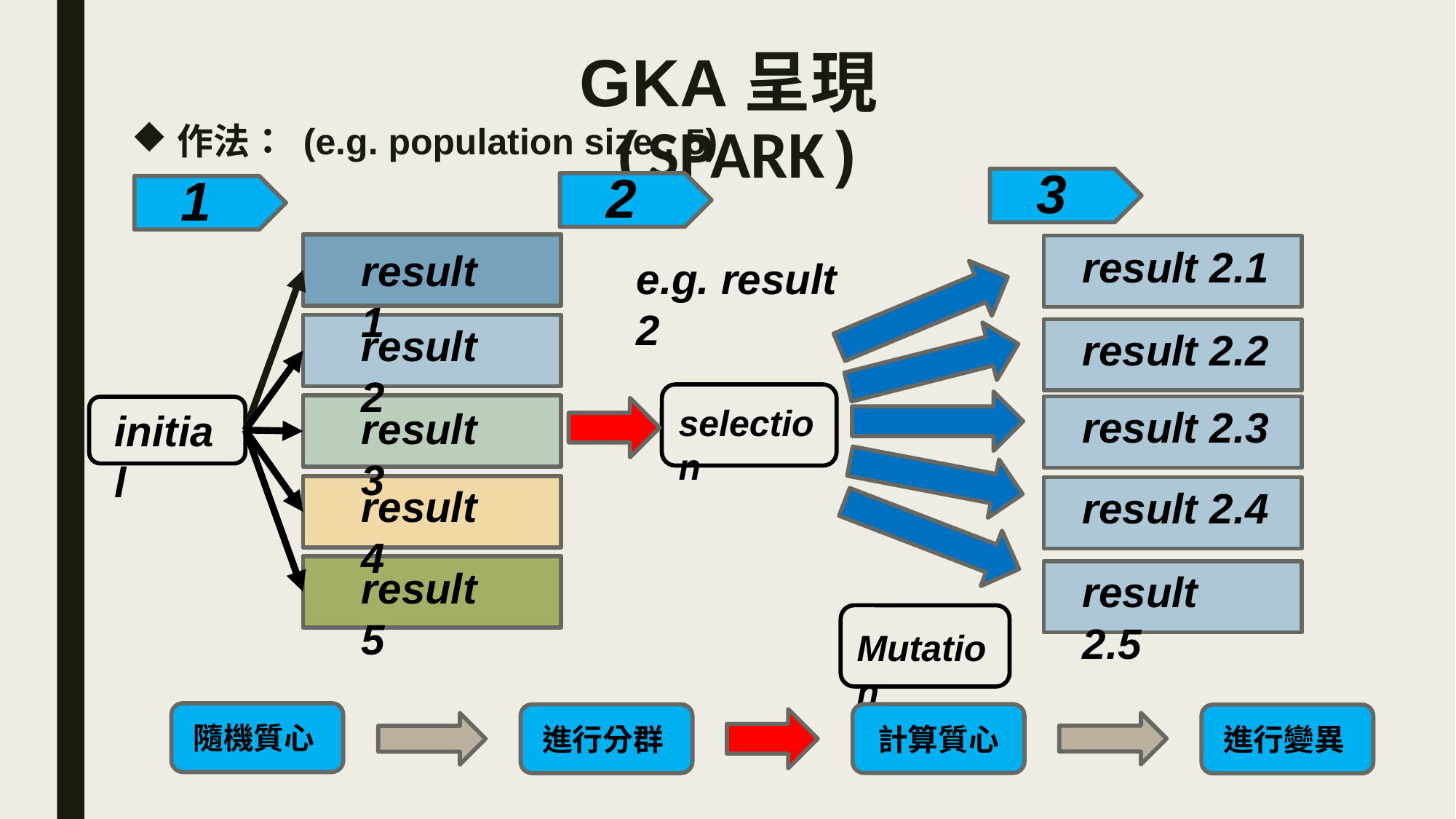

# GKA呈現(SPARK)
作法： (e.g. population size : 5)

3
2
1

result 2.1

result 2.2

result 2.3

result 2.4

result 2.5

result 1
e.g. result 2

result 2

selection

result 3

initial

result 4

result 5

Mutation
隨機質心
計算質心
進行分群
進行變異